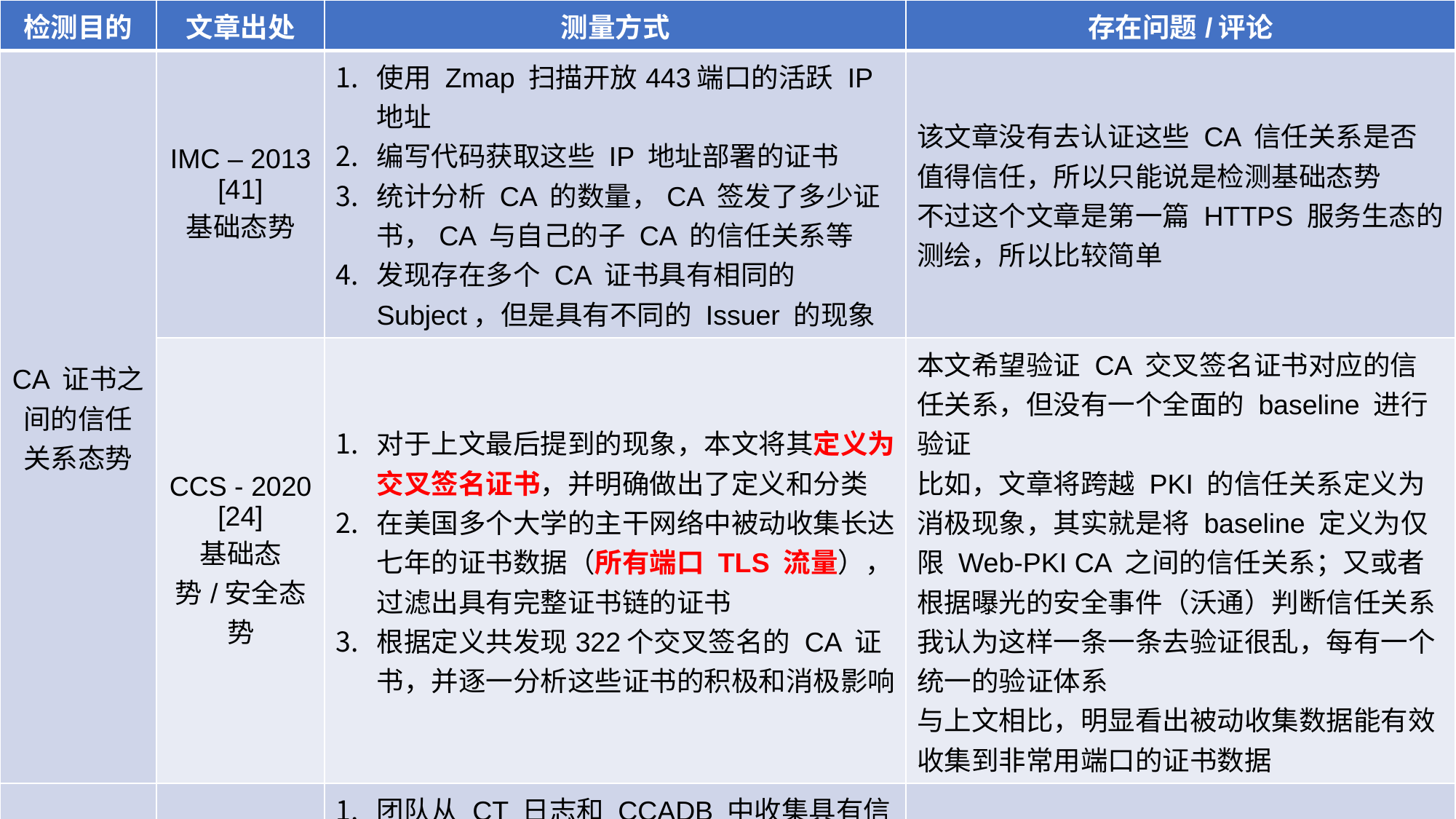

| 检测目的 | 文章出处 | 测量方式 | 存在问题/评论 |
| --- | --- | --- | --- |
| CA 证书之间的信任关系态势 | IMC – 2013 [41] 基础态势 | 使用 Zmap 扫描开放443端口的活跃 IP 地址 编写代码获取这些 IP 地址部署的证书 统计分析 CA 的数量，CA 签发了多少证书，CA 与自己的子 CA 的信任关系等 发现存在多个 CA 证书具有相同的 Subject，但是具有不同的 Issuer 的现象 | 该文章没有去认证这些 CA 信任关系是否值得信任，所以只能说是检测基础态势 不过这个文章是第一篇 HTTPS 服务生态的测绘，所以比较简单 |
|  | CCS - 2020 [24] 基础态势/安全态势 | 对于上文最后提到的现象，本文将其定义为交叉签名证书，并明确做出了定义和分类 在美国多个大学的主干网络中被动收集长达七年的证书数据（所有端口 TLS 流量），过滤出具有完整证书链的证书 根据定义共发现322个交叉签名的 CA 证书，并逐一分析这些证书的积极和消极影响 | 本文希望验证 CA 交叉签名证书对应的信任关系，但没有一个全面的 baseline 进行验证 比如，文章将跨越 PKI 的信任关系定义为消极现象，其实就是将 baseline 定义为仅限 Web-PKI CA 之间的信任关系；又或者根据曝光的安全事件（沃通）判断信任关系 我认为这样一条一条去验证很乱，每有一个统一的验证体系 与上文相比，明显看出被动收集数据能有效收集到非常用端口的证书数据 |
| CA 证书与 CA 的关系 | USENIX - 2021 [34] 基础态势/安全态势 | 团队从 CT 日志和 CCADB 中收集具有信任关系的终端证书和 CA 证书 团队设计了 Fides 分类器，使用三个维度的数据对 CA 证书聚类并打上 operator 标签 三个维度为：签发终端证书的指纹（模板）、CA 的基础设施、CA 审计报告中的 CA 证书 为了验证聚类与标签的准确性，团队使用了 28 起证书 Bug 报告作为 ground truth，验证 Fides 的性能 团队利用 Fides 的分类结果与人工检查建立新的数据库 | 本质还是机器学习的聚类方法，适合无标签数据的学习，其实就是 NDSS-2014 工作的延申 用于验证结果的 ground truth 测试数据数量太少了 选择的特征也都是静态特征，感觉没有太大的实际意义 |